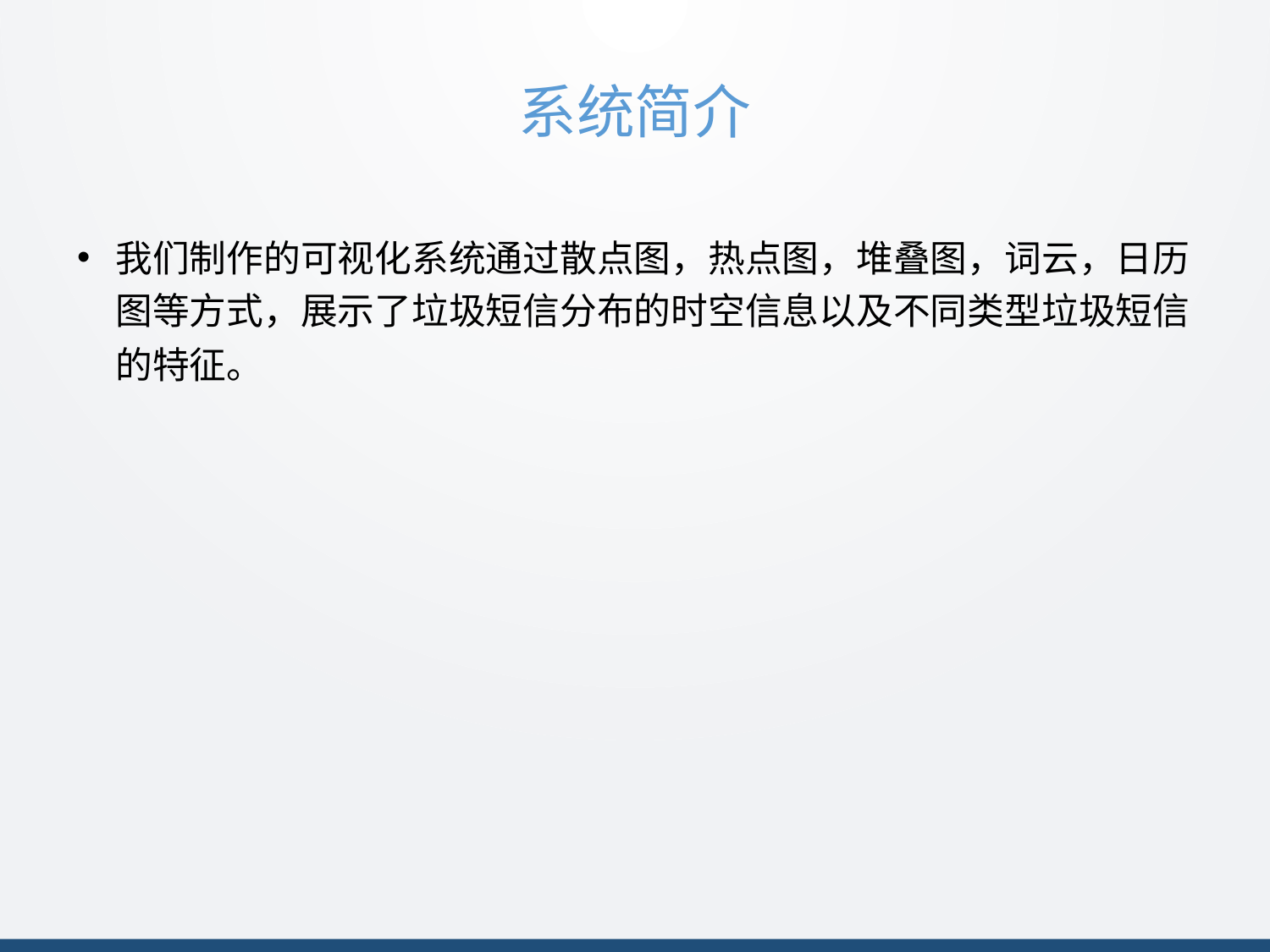

# 系统简介
我们制作的可视化系统通过散点图，热点图，堆叠图，词云，日历图等方式，展示了垃圾短信分布的时空信息以及不同类型垃圾短信的特征。